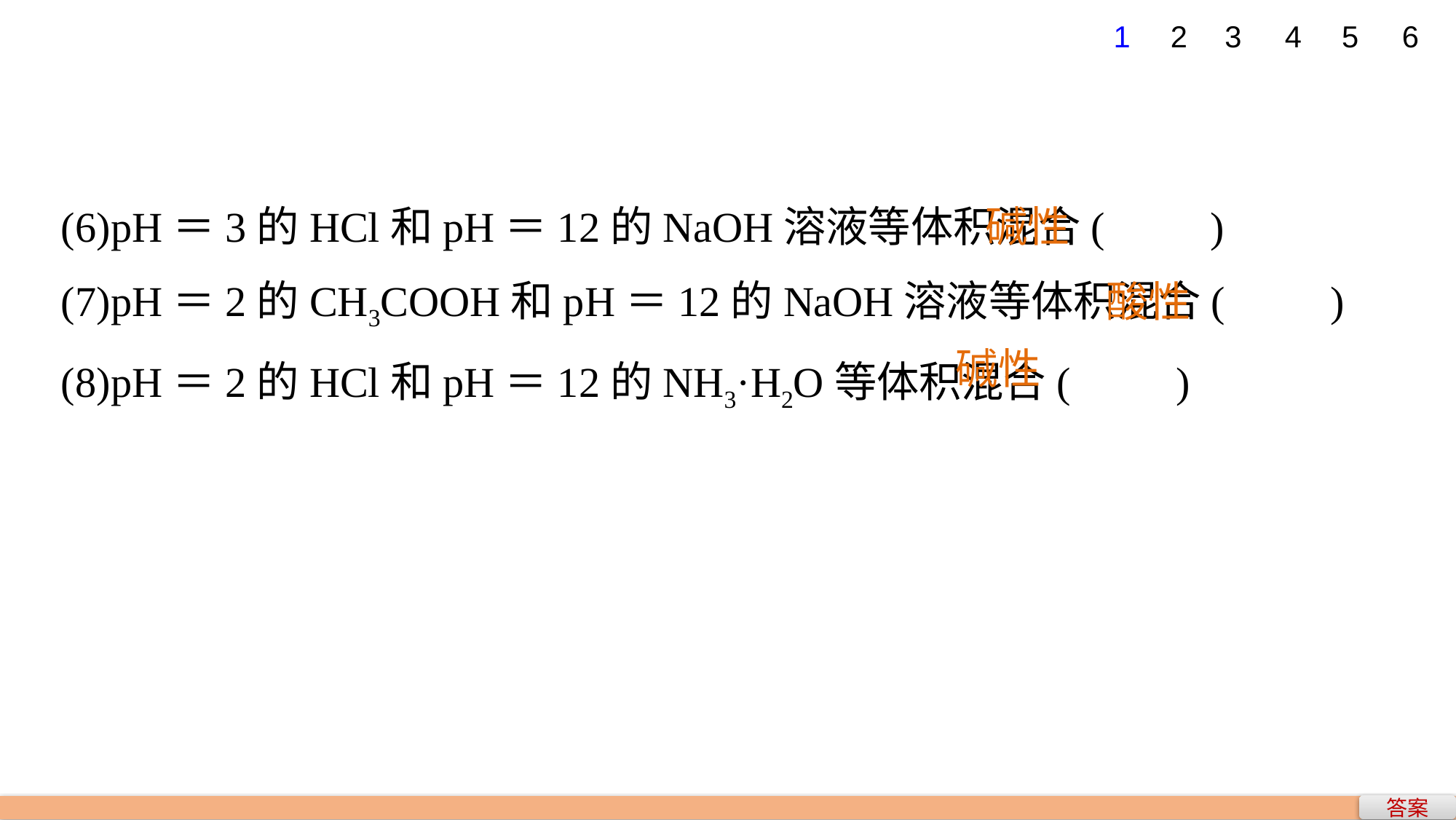

1
2
3
4
5
6
(6)pH＝3的HCl和pH＝12的NaOH溶液等体积混合(　　)
(7)pH＝2的CH3COOH和pH＝12的NaOH溶液等体积混合(　　)
(8)pH＝2的HCl和pH＝12的NH3·H2O等体积混合(　　)
碱性
酸性
碱性
答案